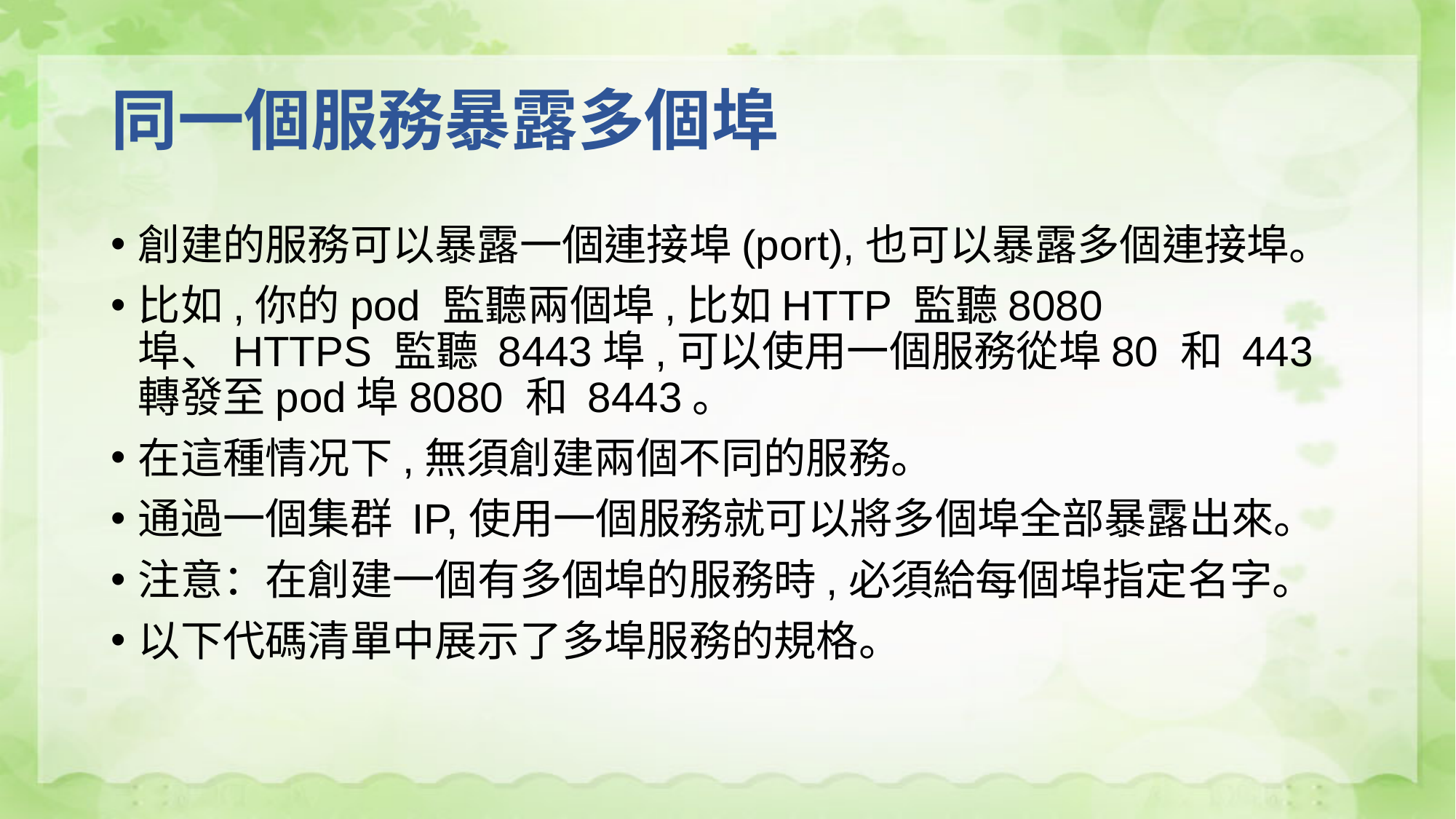

# 同一個服務暴露多個埠
創建的服務可以暴露一個連接埠(port),也可以暴露多個連接埠。
比如,你的pod 監聽兩個埠,比如HTTP 監聽8080埠、HTTPS 監聽 8443埠,可以使用一個服務從埠80 和 443 轉發至pod埠8080 和 8443。
在這種情况下,無須創建兩個不同的服務。
通過一個集群 IP,使用一個服務就可以將多個埠全部暴露出來。
注意：在創建一個有多個埠的服務時,必須給每個埠指定名字。
以下代碼清單中展示了多埠服務的規格。